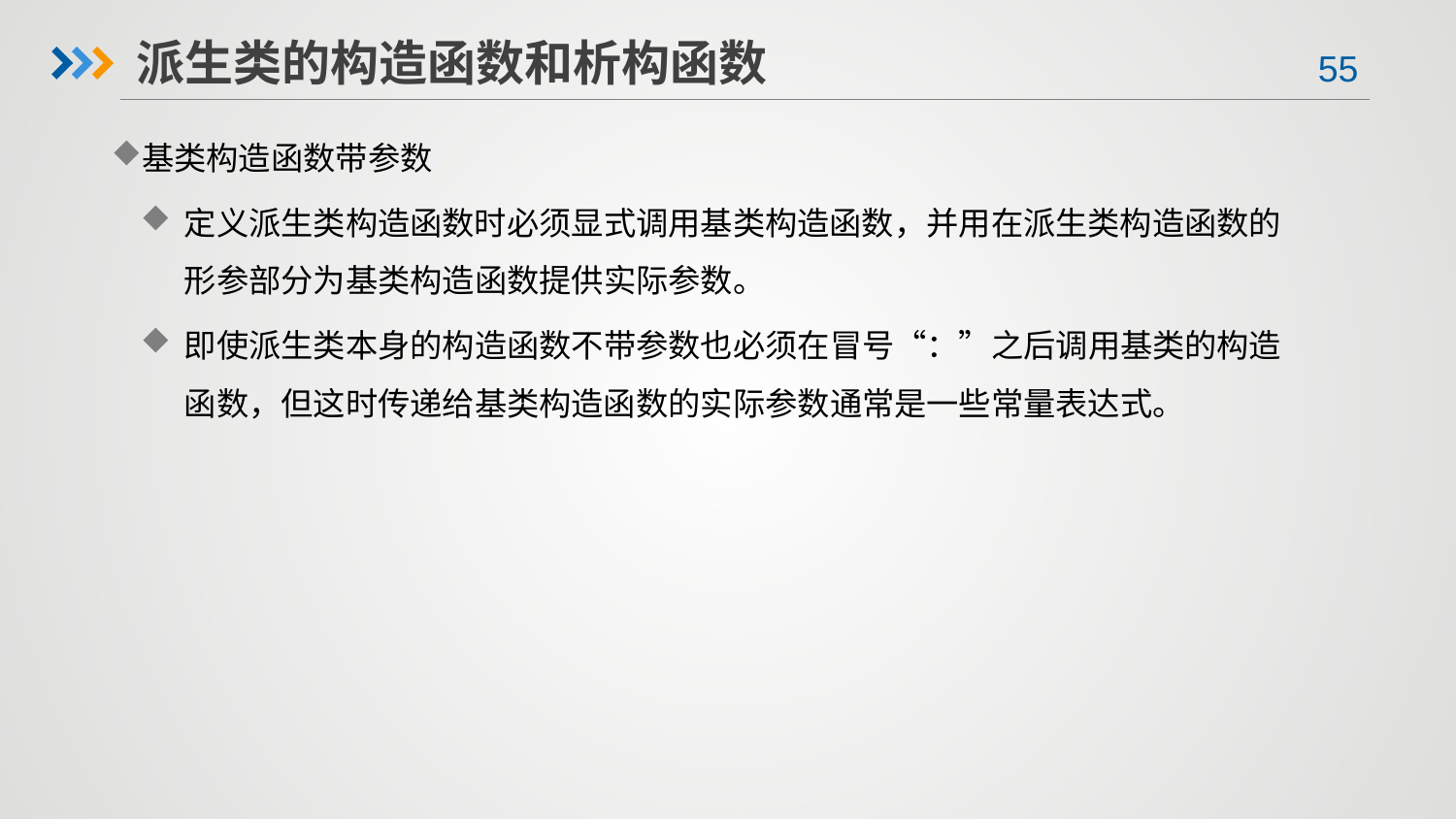

派生类的构造函数和析构函数
基类构造函数带参数
定义派生类构造函数时必须显式调用基类构造函数，并用在派生类构造函数的形参部分为基类构造函数提供实际参数。
即使派生类本身的构造函数不带参数也必须在冒号“：”之后调用基类的构造函数，但这时传递给基类构造函数的实际参数通常是一些常量表达式。